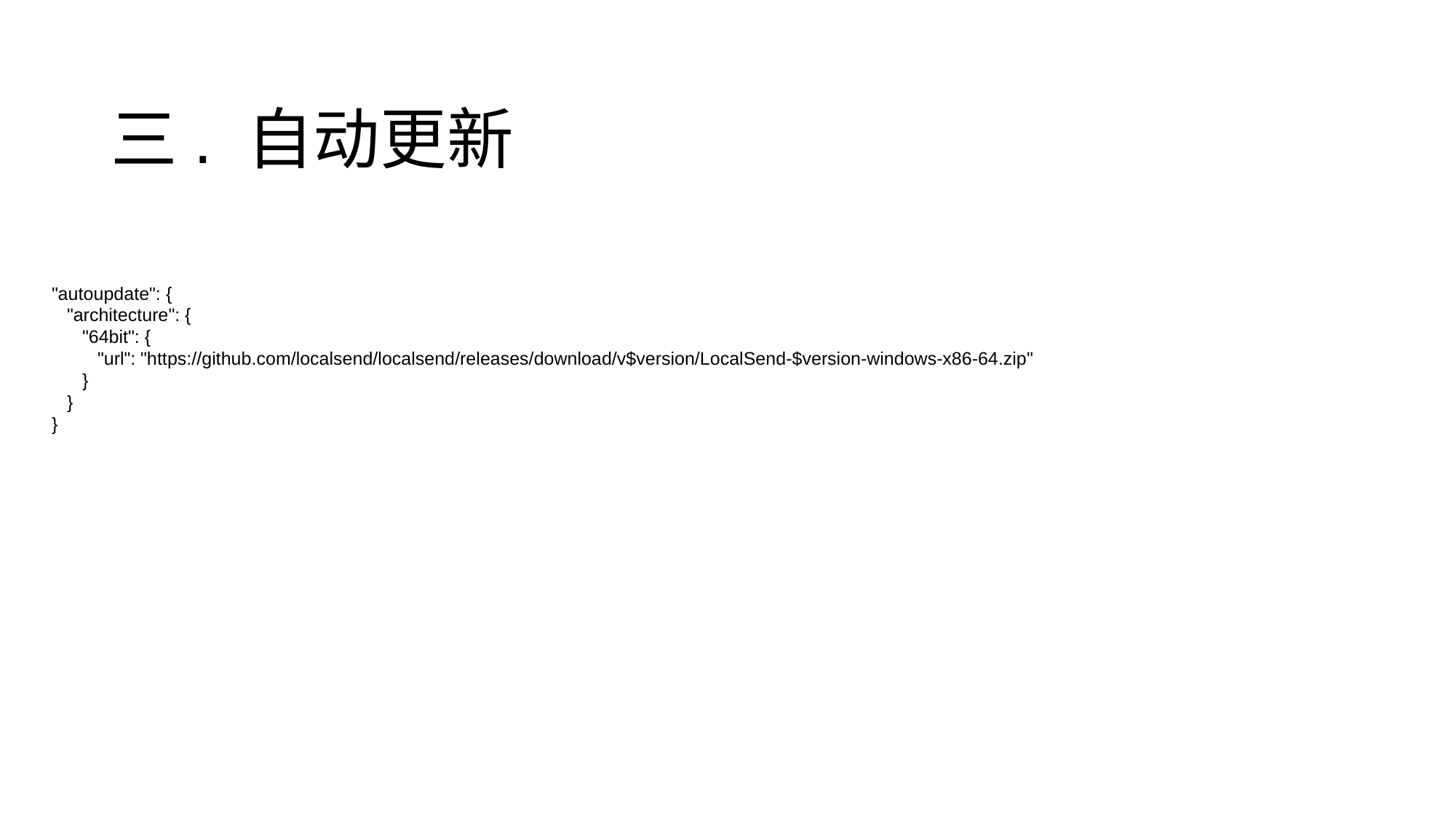

# 三. 自动更新

"autoupdate": {
   "architecture": {
      "64bit": {
         "url": "https://github.com/localsend/localsend/releases/download/v$version/LocalSend-$version-windows-x86-64.zip"
      }
   }
}